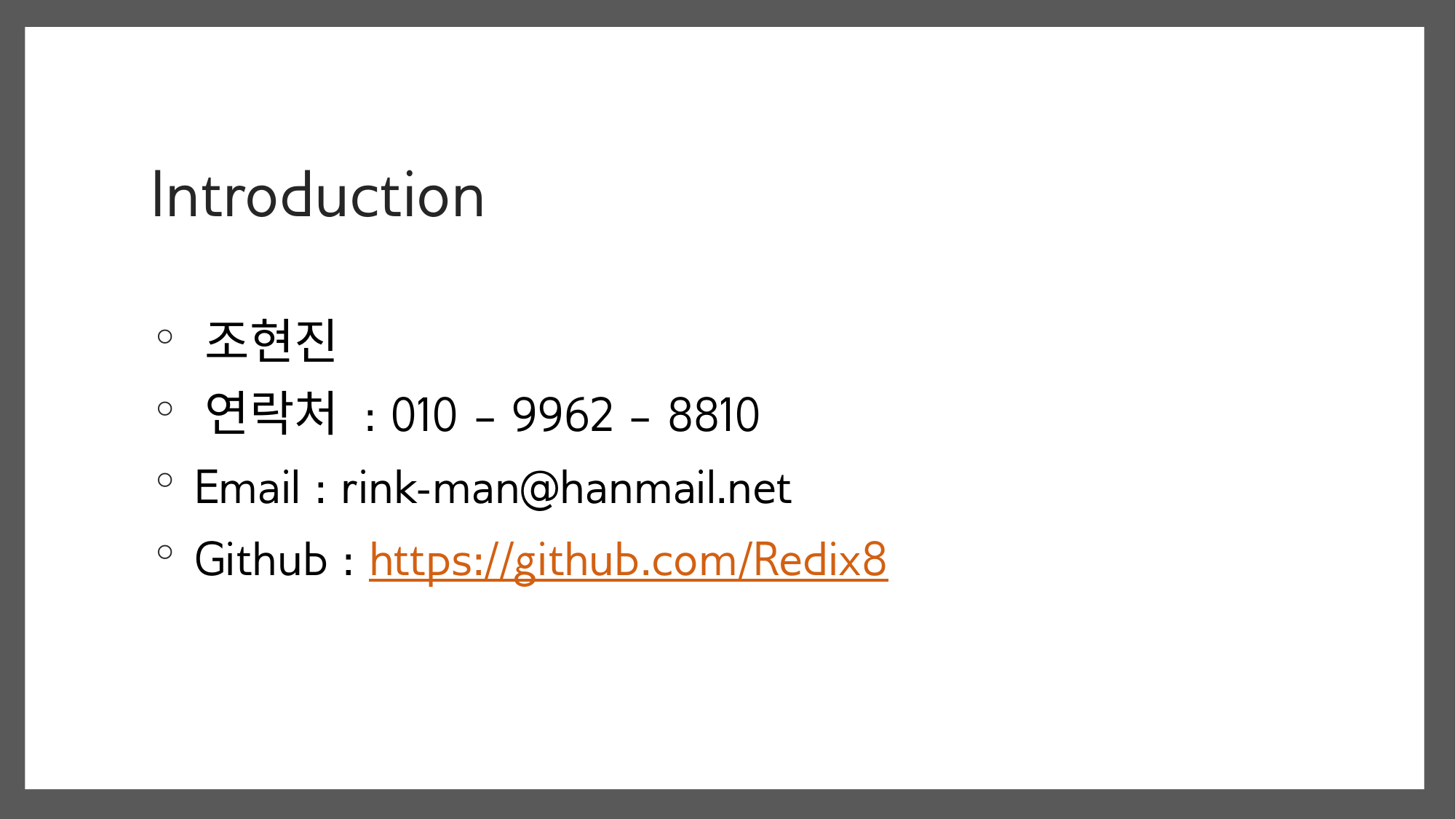

# Introduction
 조현진
 연락처 : 010 – 9962 – 8810
 Email : rink-man@hanmail.net
 Github : https://github.com/Redix8